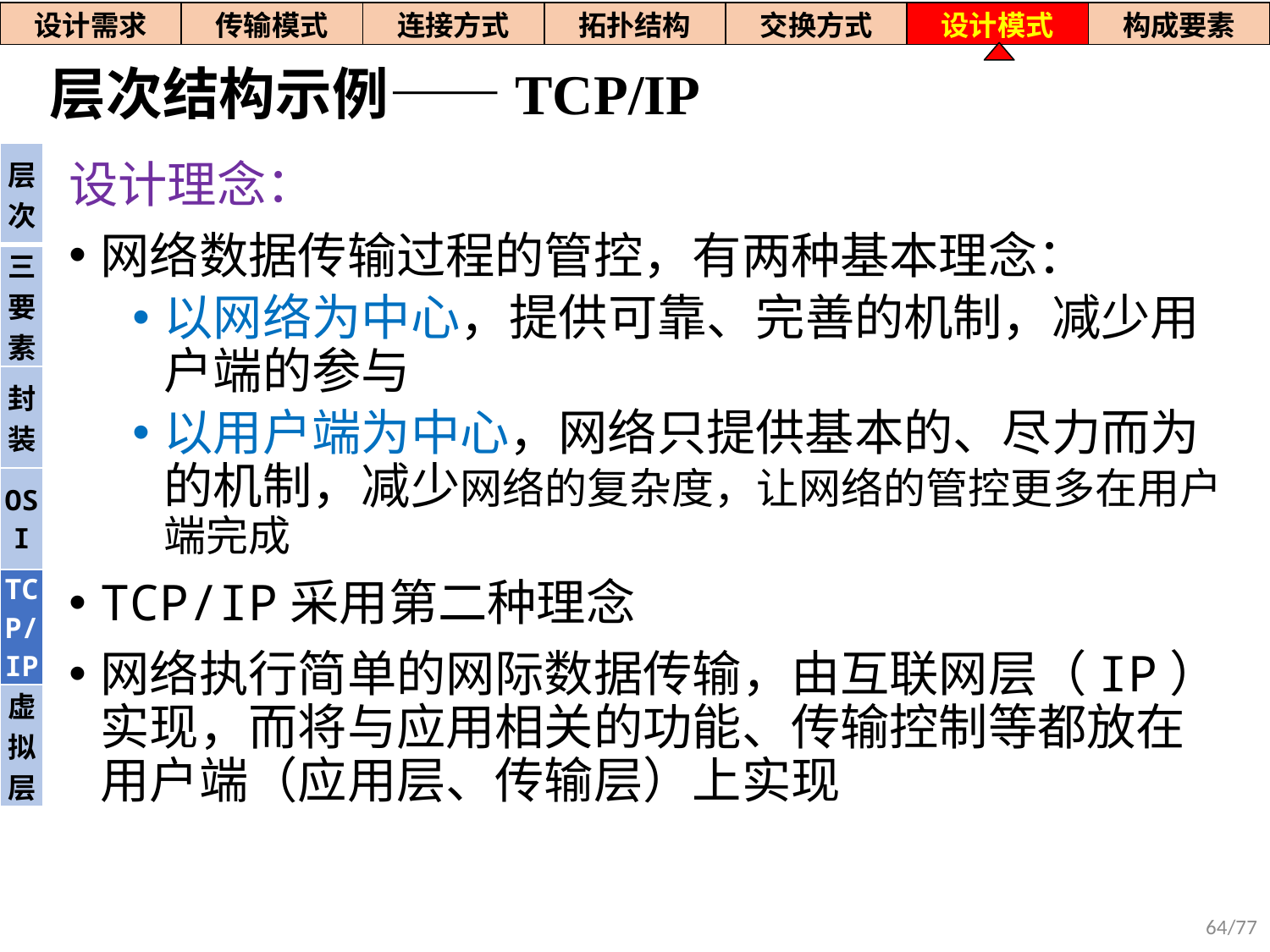

| 设计需求 | 传输模式 | 连接方式 | 拓扑结构 | 交换方式 | 设计模式 | 构成要素 |
| --- | --- | --- | --- | --- | --- | --- |

# 层次结构示例——TCP/IP
| 层次 |
| --- |
| 三要素 |
| 封装 |
| OSI |
| TCP/IP |
| 虚拟层 |
设计理念：
网络数据传输过程的管控，有两种基本理念：
以网络为中心，提供可靠、完善的机制，减少用户端的参与
以用户端为中心，网络只提供基本的、尽力而为的机制，减少网络的复杂度，让网络的管控更多在用户端完成
TCP/IP采用第二种理念
网络执行简单的网际数据传输，由互联网层（IP）实现，而将与应用相关的功能、传输控制等都放在用户端（应用层、传输层）上实现

64/77